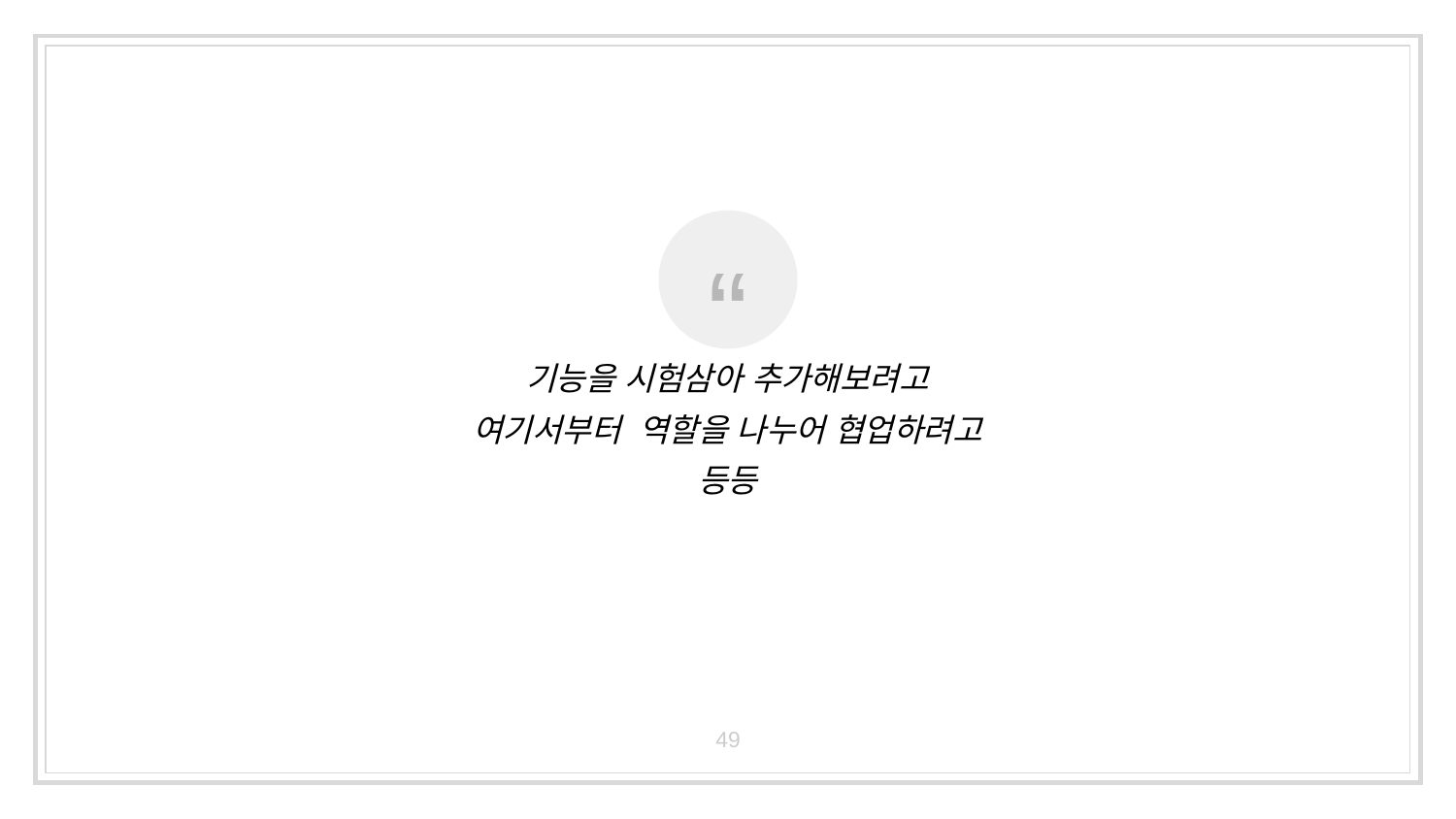

기능을 시험삼아 추가해보려고
여기서부터  역할을 나누어 협업하려고
등등
49